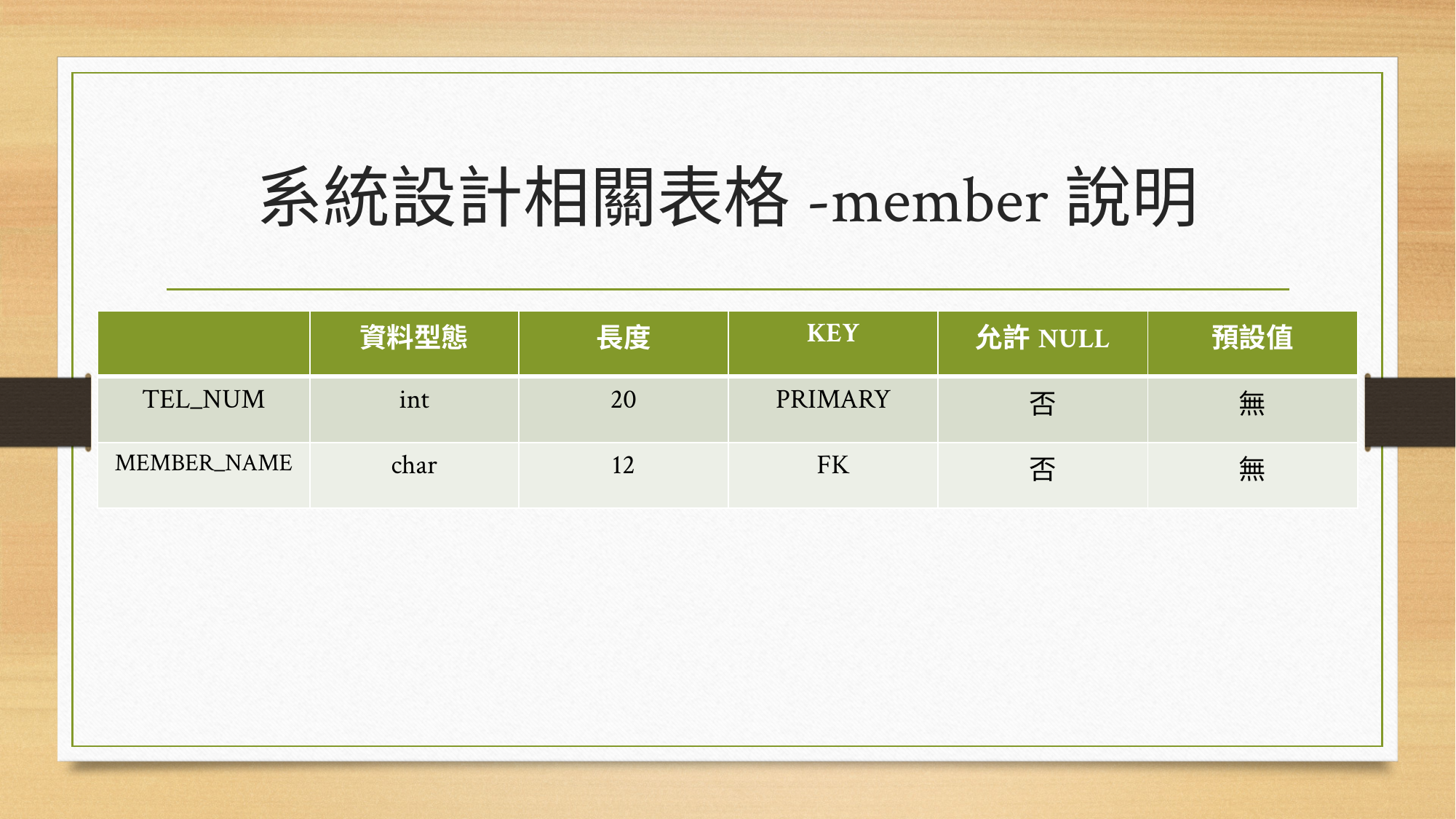

# 系統設計相關表格-member說明
|  | 資料型態 | 長度 | KEY | 允許NULL | 預設值 |
| --- | --- | --- | --- | --- | --- |
| TEL\_NUM | int | 20 | PRIMARY | 否 | 無 |
| MEMBER\_NAME | char | 12 | FK | 否 | 無 |